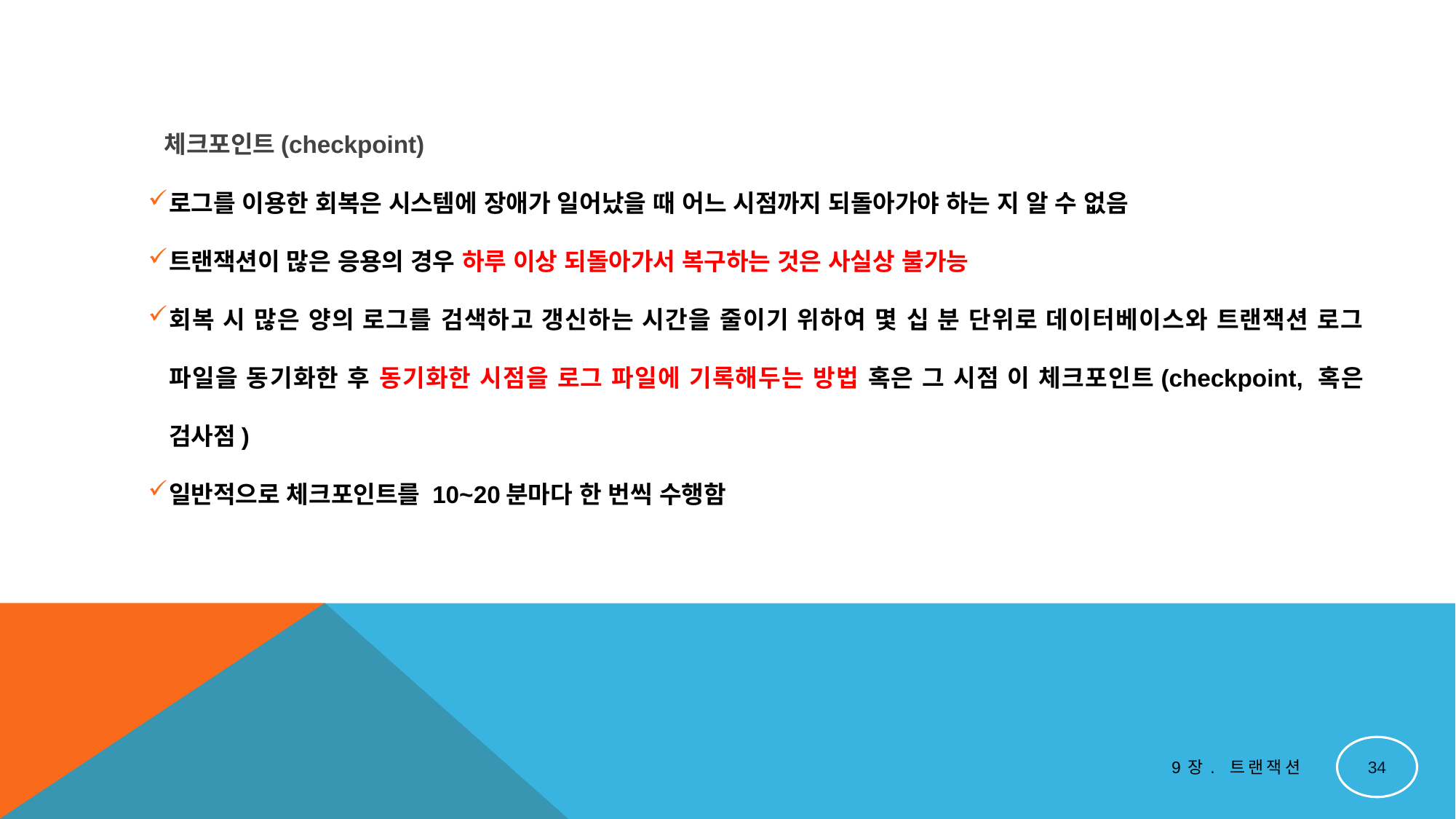

체크포인트(checkpoint)
로그를 이용한 회복은 시스템에 장애가 일어났을 때 어느 시점까지 되돌아가야 하는 지 알 수 없음
트랜잭션이 많은 응용의 경우 하루 이상 되돌아가서 복구하는 것은 사실상 불가능
회복 시 많은 양의 로그를 검색하고 갱신하는 시간을 줄이기 위하여 몇 십 분 단위로 데이터베이스와 트랜잭션 로그 파일을 동기화한 후 동기화한 시점을 로그 파일에 기록해두는 방법 혹은 그 시점 이 체크포인트(checkpoint, 혹은 검사점)
일반적으로 체크포인트를 10~20분마다 한 번씩 수행함

34
9장. 트랜잭션